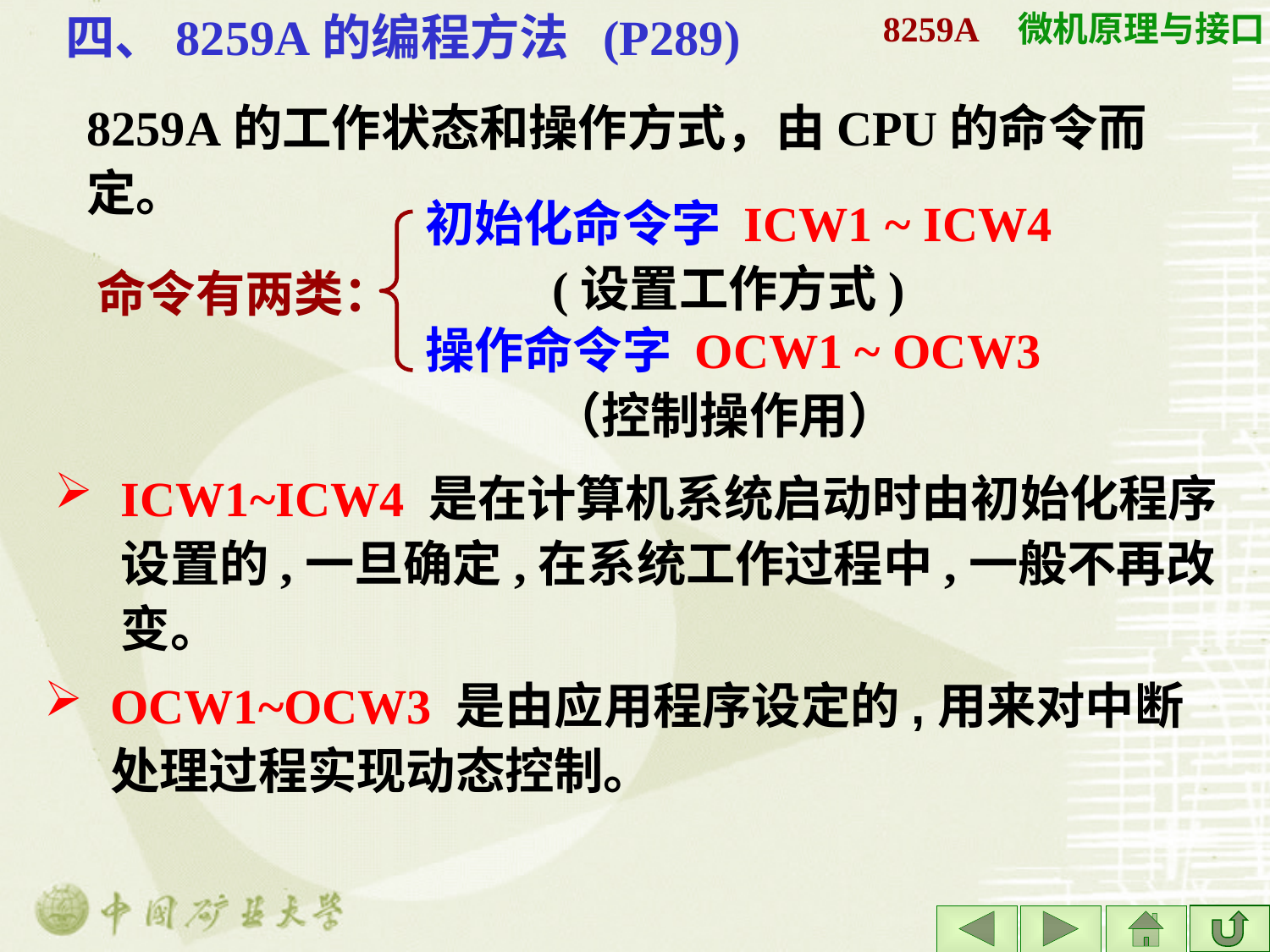

四、8259A的编程方法  (P289)
# 8259A
8259A的工作状态和操作方式，由CPU的命令而定。
初始化命令字 ICW1 ~ ICW4
	(设置工作方式)

操作命令字 OCW1 ~ OCW3
	（控制操作用）
命令有两类：
ICW1~ICW4 是在计算机系统启动时由初始化程序设置的,一旦确定,在系统工作过程中,一般不再改变。
OCW1~OCW3 是由应用程序设定的,用来对中断处理过程实现动态控制。